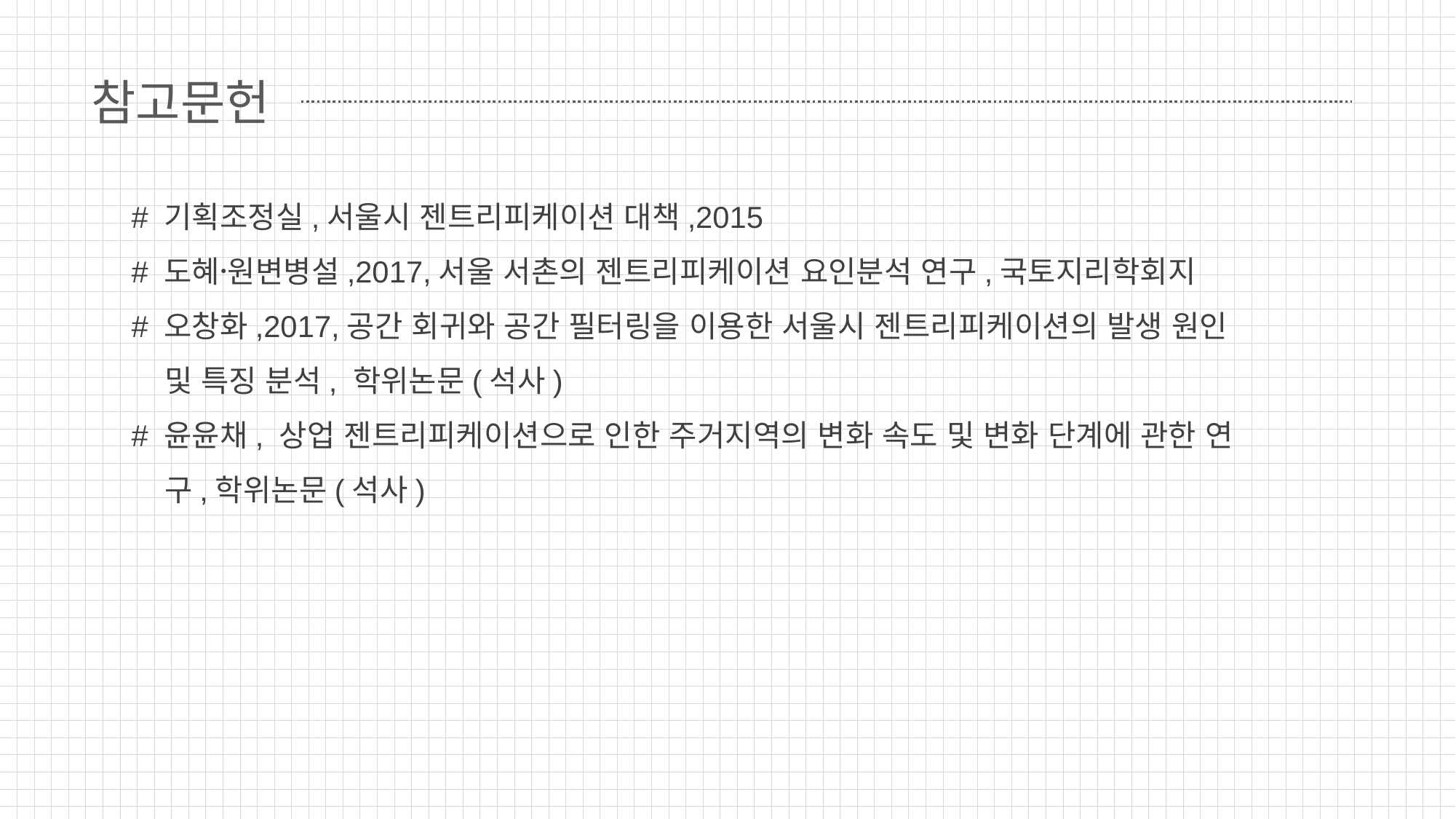

참고문헌
# 기획조정실,서울시 젠트리피케이션 대책,2015
# 도혜원〮변병설,2017,서울 서촌의 젠트리피케이션 요인분석 연구,국토지리학회지
# 오창화,2017,공간 회귀와 공간 필터링을 이용한 서울시 젠트리피케이션의 발생 원인
   및 특징 분석, 학위논문(석사)
# 윤윤채, 상업 젠트리피케이션으로 인한 주거지역의 변화 속도 및 변화 단계에 관한 연
   구,학위논문(석사)